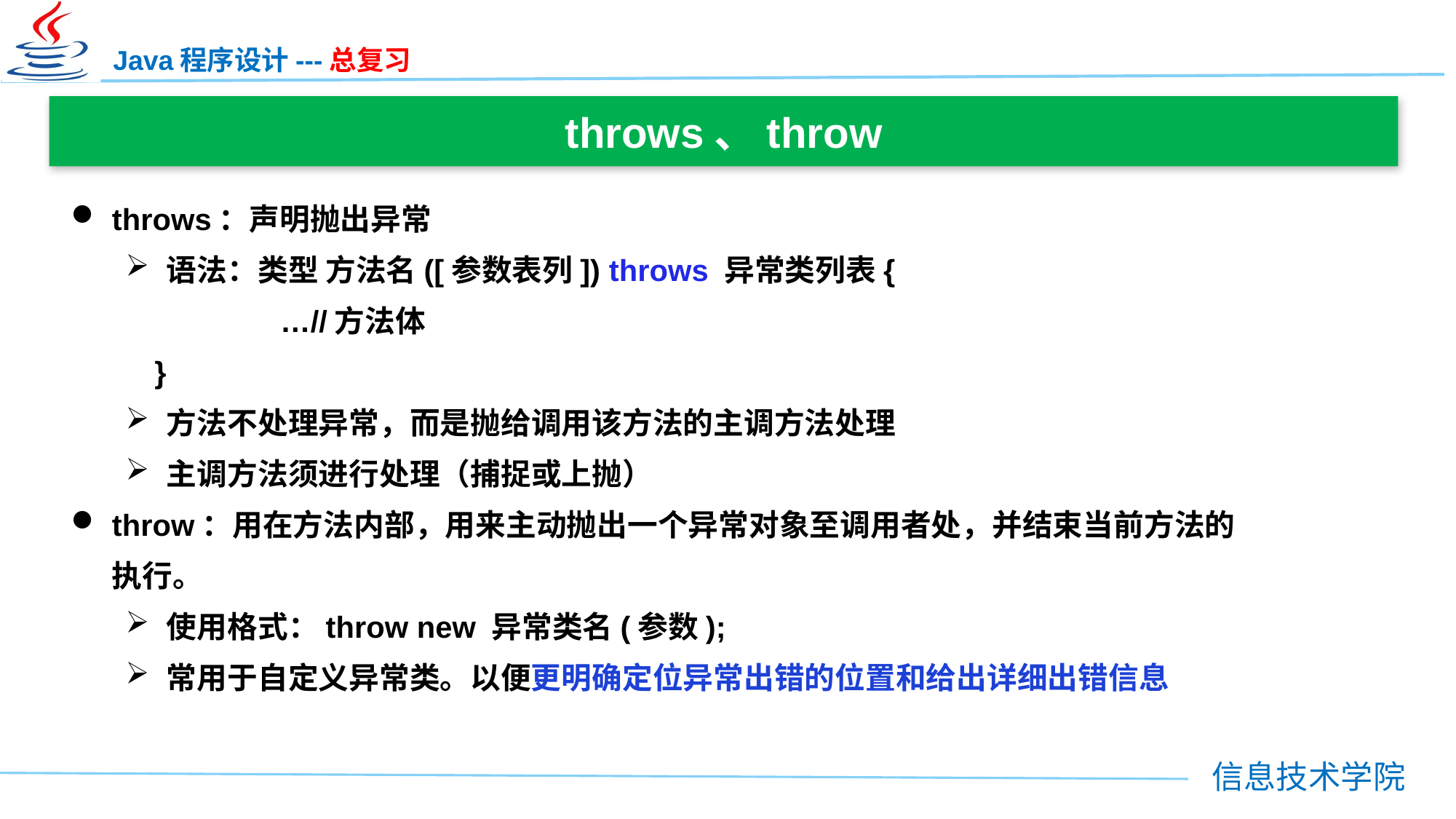

throws、throw
throws：声明抛出异常
语法：类型 方法名([参数表列]) throws 异常类列表{
                         …//方法体
          }
方法不处理异常，而是抛给调用该方法的主调方法处理
主调方法须进行处理（捕捉或上抛）
throw：用在方法内部，用来主动抛出一个异常对象至调用者处，并结束当前方法的执行。
使用格式：throw new 异常类名(参数);
常用于自定义异常类。以便更明确定位异常出错的位置和给出详细出错信息